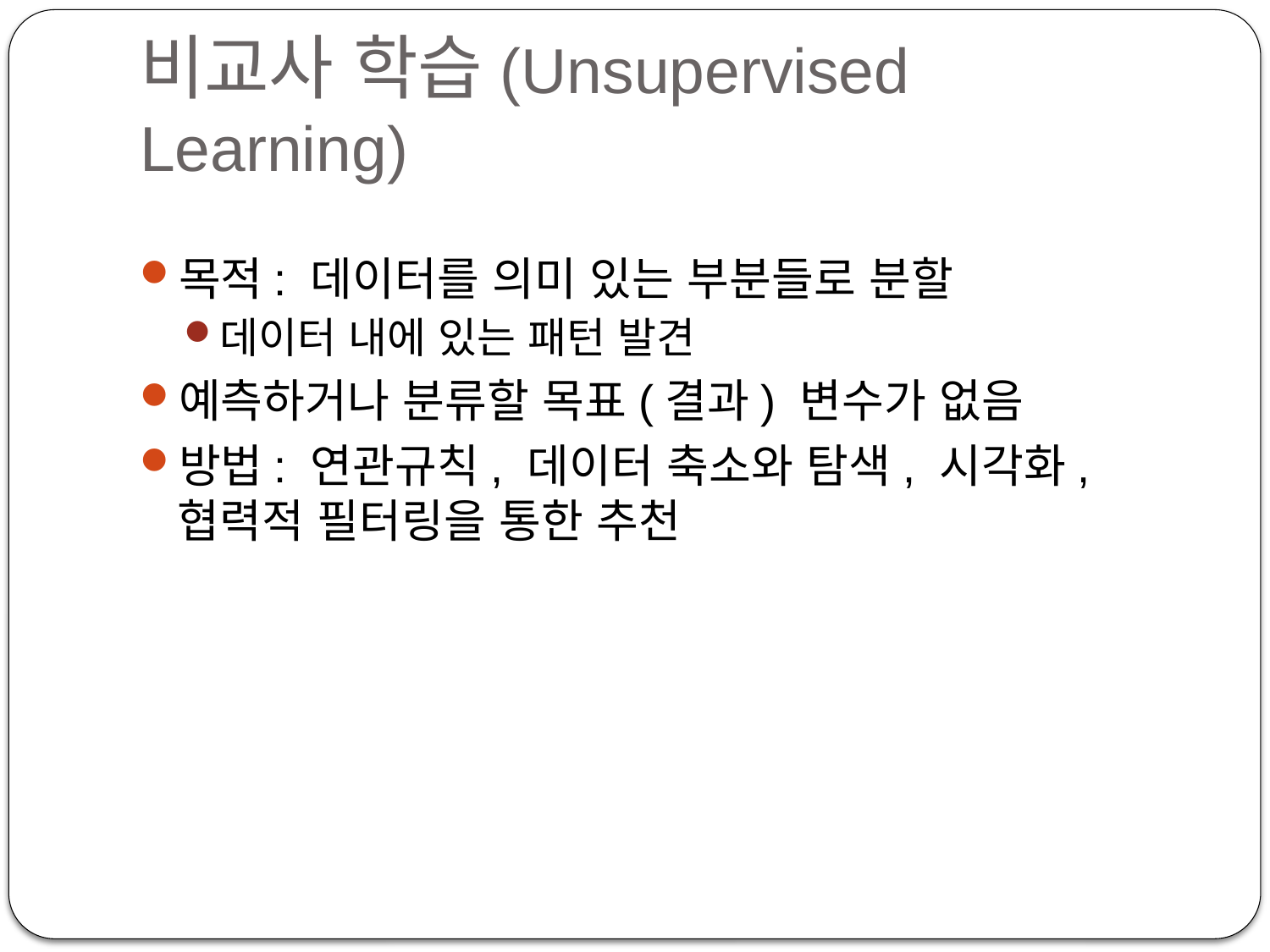

# 비교사 학습(Unsupervised Learning)
목적: 데이터를 의미 있는 부분들로 분할
데이터 내에 있는 패턴 발견
예측하거나 분류할 목표(결과) 변수가 없음
방법: 연관규칙, 데이터 축소와 탐색, 시각화, 협력적 필터링을 통한 추천